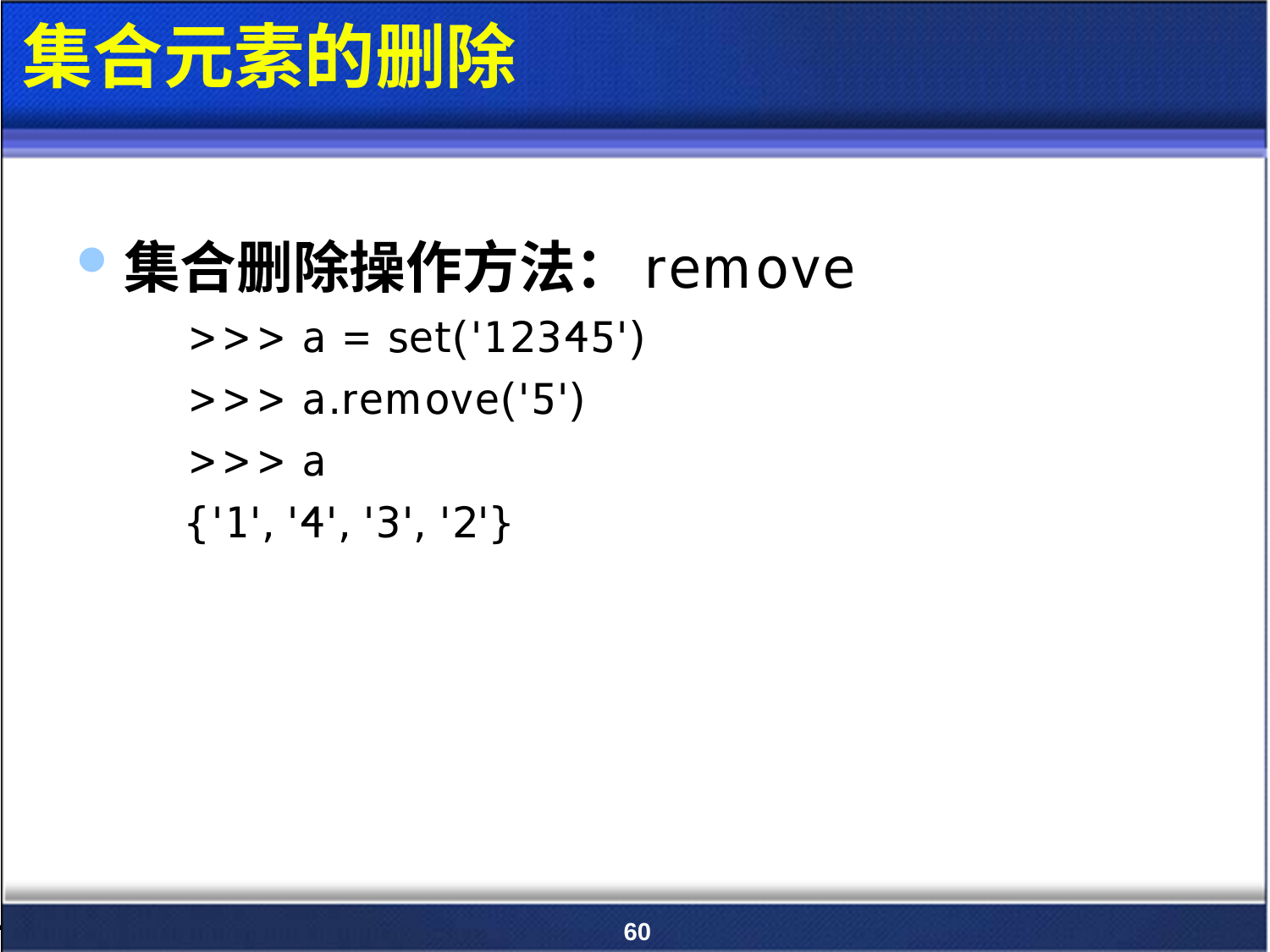

# 集合元素的删除
集合删除操作方法：remove
>>> a = set('12345')
>>> a.remove('5')
>>> a
{'1', '4', '3', '2'}

60